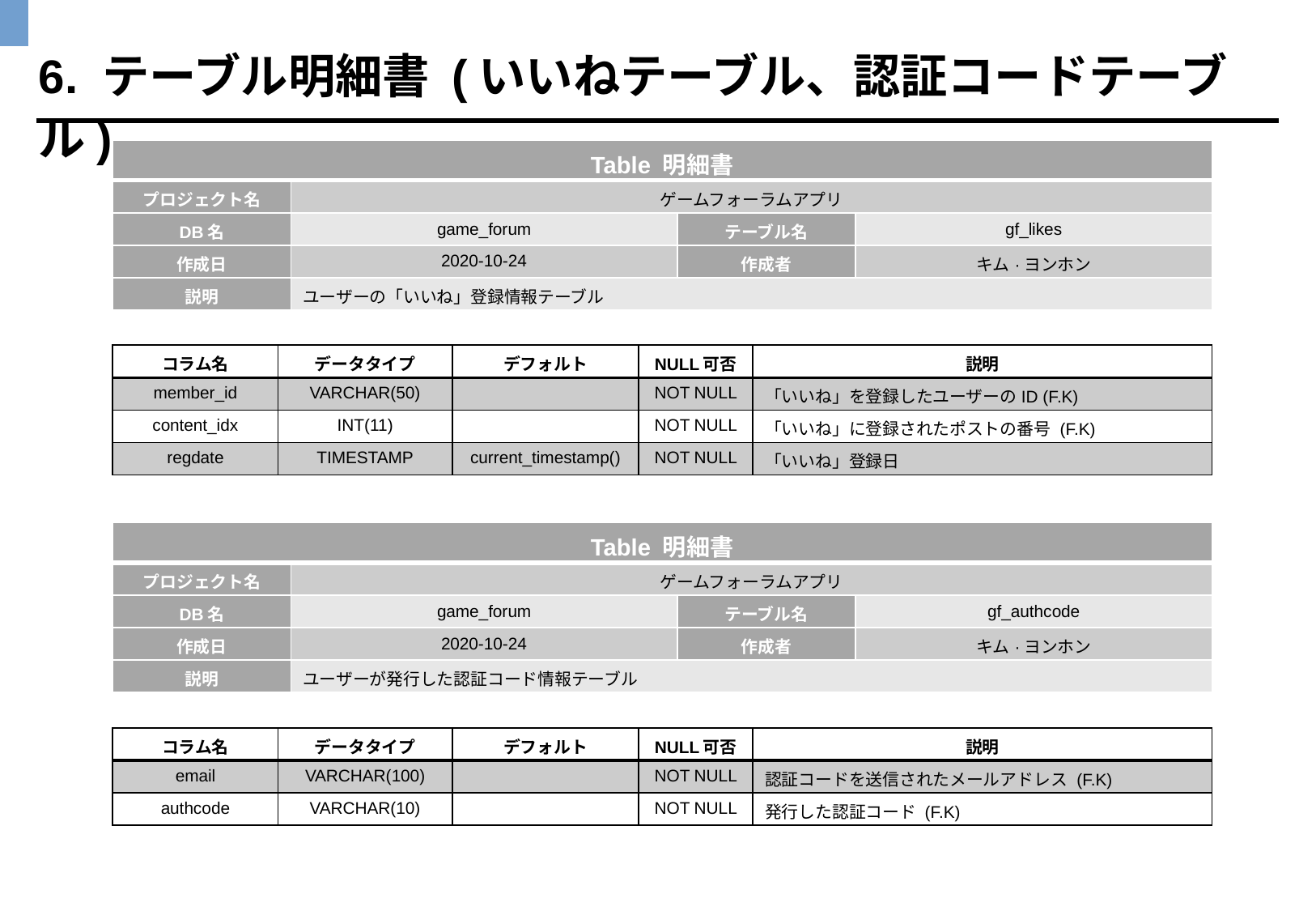

6. テーブル明細書 (いいねテーブル、認証コードテーブル)
| Table 明細書 |  |  |  |
| --- | --- | --- | --- |
| プロジェクト名 | ゲームフォーラムアプリ |  |  |
| DB名 | game\_forum | テーブル名 | gf\_likes |
| 作成日 | 2020-10-24 | 作成者 | キム·ヨンホン |
| 説明 | ユーザーの「いいね」登録情報テーブル |  |  |
| コラム名 | データタイプ | デフォルト | NULL可否 | 説明 |
| --- | --- | --- | --- | --- |
| member\_id | VARCHAR(50) |  | NOT NULL | 「いいね」を登録したユーザーのID (F.K) |
| content\_idx | INT(11) |  | NOT NULL | 「いいね」に登録されたポストの番号 (F.K) |
| regdate | TIMESTAMP | current\_timestamp() | NOT NULL | 「いいね」登録日 |
| Table 明細書 |  |  |  |
| --- | --- | --- | --- |
| プロジェクト名 | ゲームフォーラムアプリ |  |  |
| DB名 | game\_forum | テーブル名 | gf\_authcode |
| 作成日 | 2020-10-24 | 作成者 | キム·ヨンホン |
| 説明 | ユーザーが発行した認証コード情報テーブル |  |  |
| コラム名 | データタイプ | デフォルト | NULL可否 | 説明 |
| --- | --- | --- | --- | --- |
| email | VARCHAR(100) |  | NOT NULL | 認証コードを送信されたメールアドレス (F.K) |
| authcode | VARCHAR(10) |  | NOT NULL | 発行した認証コード (F.K) |